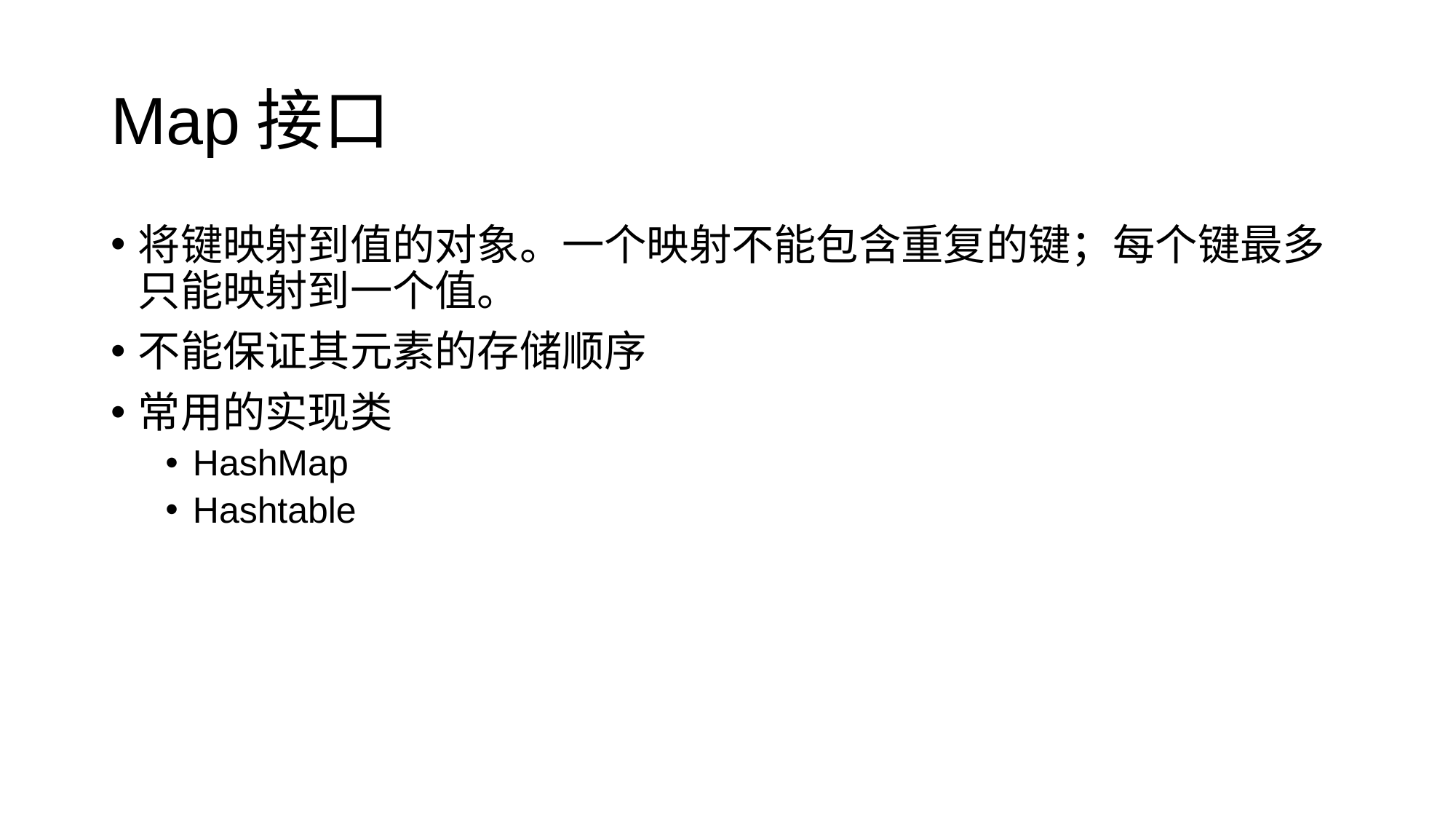

Map接口
将键映射到值的对象。一个映射不能包含重复的键；每个键最多只能映射到一个值。
不能保证其元素的存储顺序
常用的实现类
HashMap
Hashtable
33